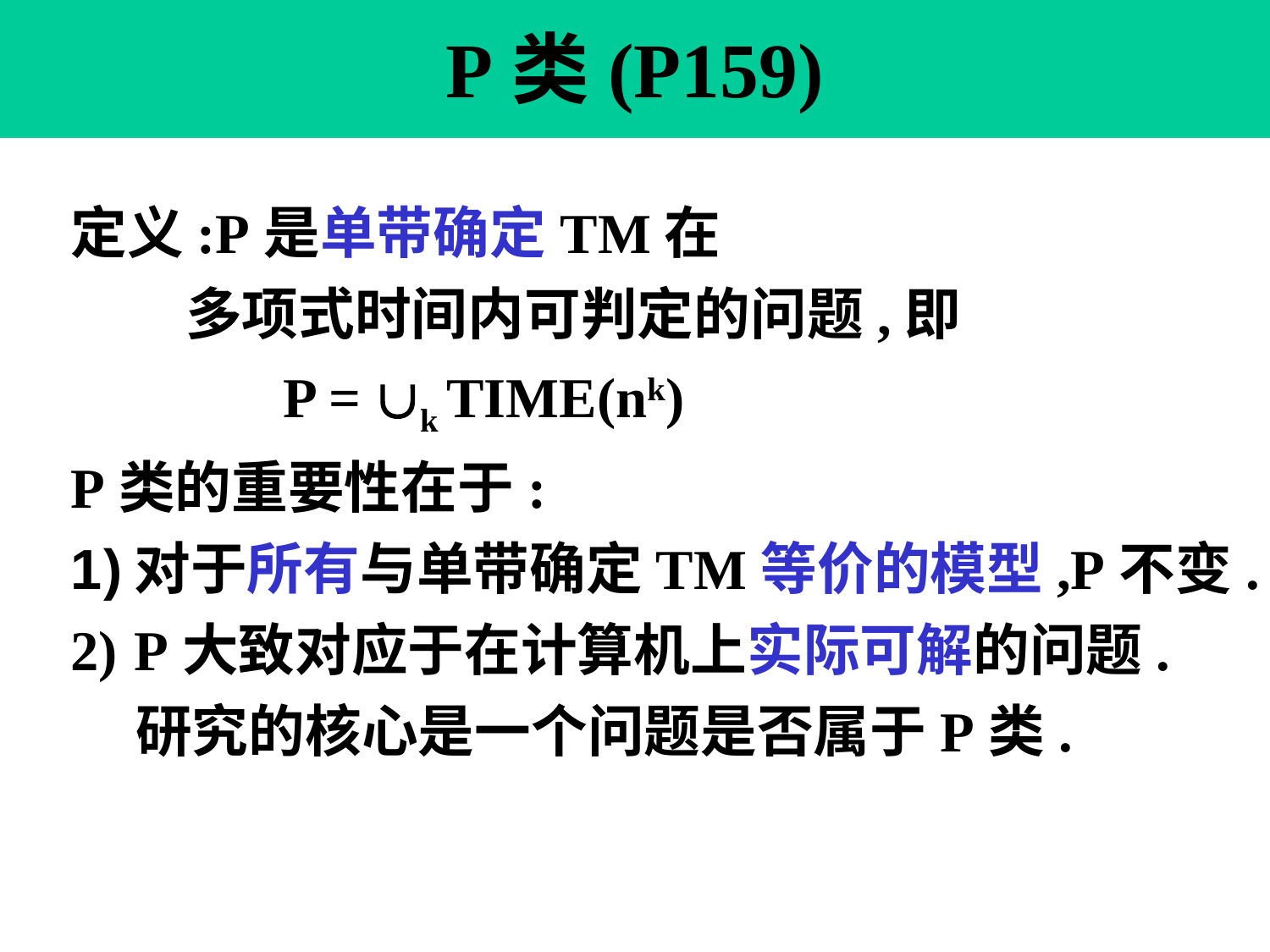

# P类(P159)
定义:P是单带确定TM在
    多项式时间内可判定的问题,即
               P = ∪k TIME(nk)
P类的重要性在于:
对于所有与单带确定TM等价的模型,P不变.
P大致对应于在计算机上实际可解的问题.
    研究的核心是一个问题是否属于P类.